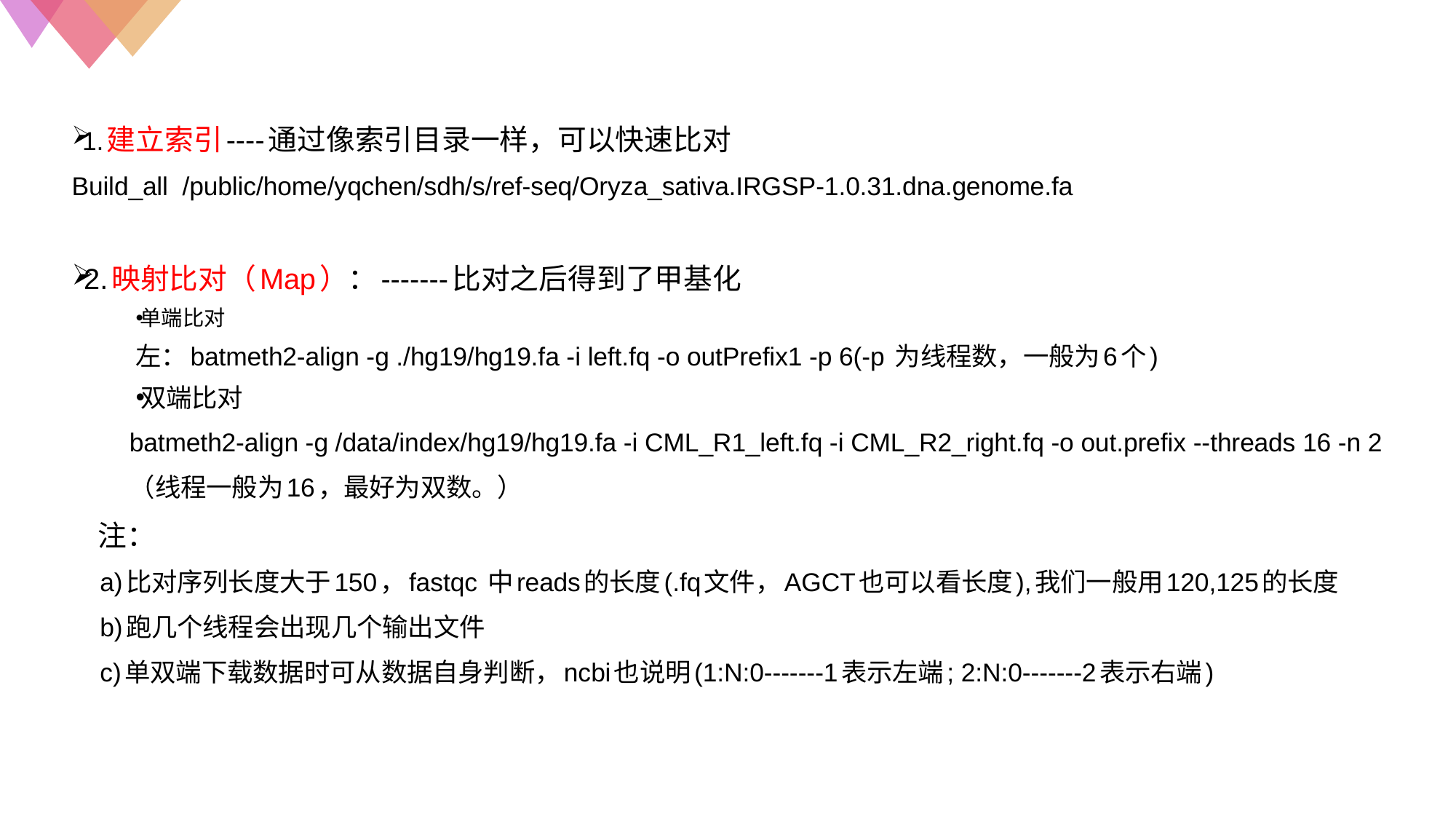

1.建立索引----通过像索引目录一样，可以快速比对
Build_all  /public/home/yqchen/sdh/s/ref-seq/Oryza_sativa.IRGSP-1.0.31.dna.genome.fa

2.映射比对（Map）：-------比对之后得到了甲基化
单端比对
	左：batmeth2-align -g ./hg19/hg19.fa -i left.fq -o outPrefix1 -p 6(-p 为线程数，一般为6个)
双端比对
	batmeth2-align -g /data/index/hg19/hg19.fa -i CML_R1_left.fq -i CML_R2_right.fq -o out.prefix --threads 16 -n 2
 	（线程一般为16，最好为双数。）
    注：
    a)比对序列长度大于150，fastqc 中reads的长度(.fq文件，AGCT也可以看长度),我们一般用120,125的长度
    b)跑几个线程会出现几个输出文件
    c)单双端下载数据时可从数据自身判断，ncbi也说明(1:N:0-------1表示左端; 2:N:0-------2表示右端)